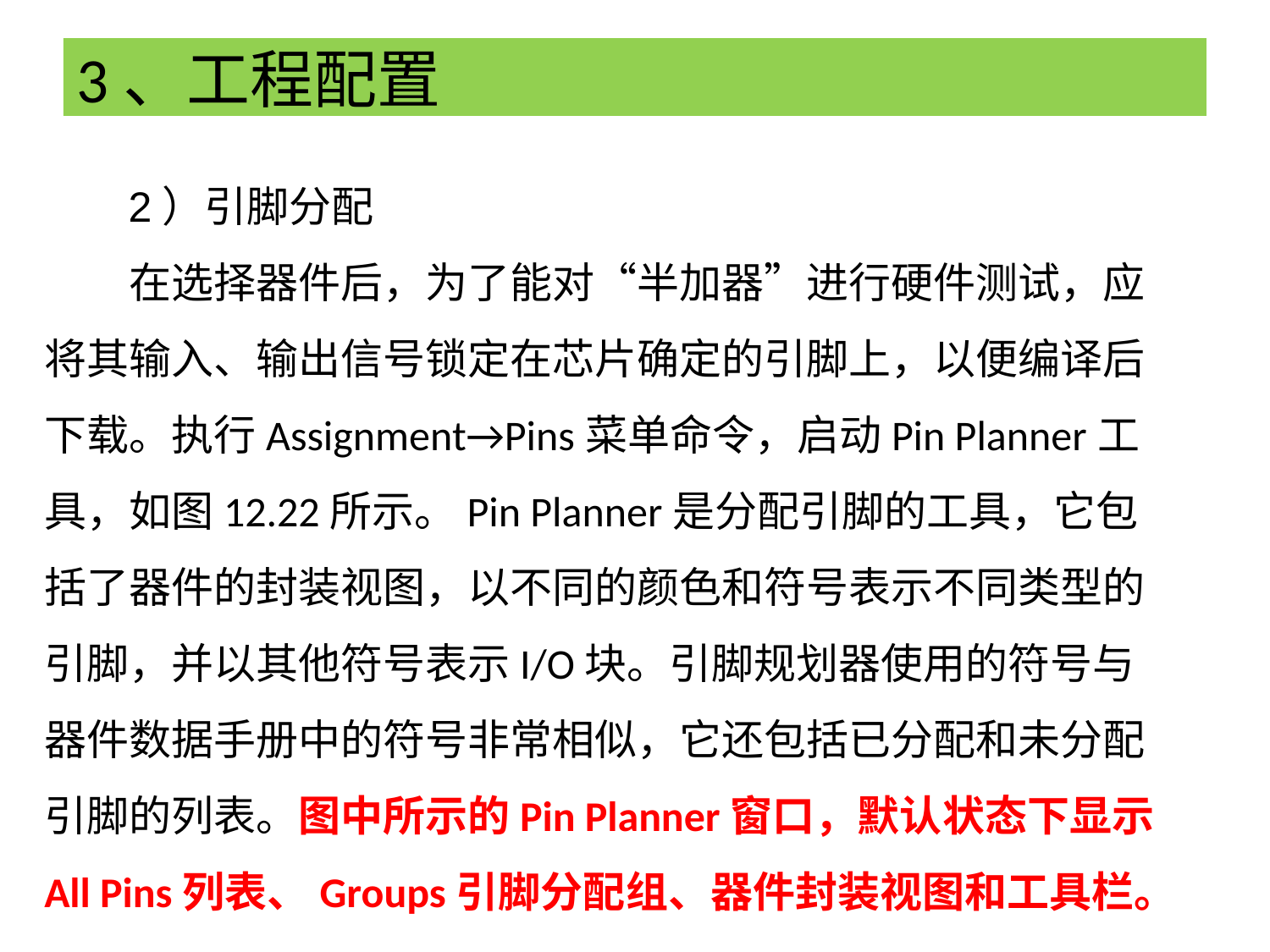

3、工程配置
　　2）引脚分配
　　在选择器件后，为了能对“半加器”进行硬件测试，应将其输入、输出信号锁定在芯片确定的引脚上，以便编译后下载。执行Assignment→Pins菜单命令，启动Pin Planner工具，如图12.22所示。Pin Planner是分配引脚的工具，它包括了器件的封装视图，以不同的颜色和符号表示不同类型的引脚，并以其他符号表示I/O块。引脚规划器使用的符号与器件数据手册中的符号非常相似，它还包括已分配和未分配引脚的列表。图中所示的Pin Planner窗口，默认状态下显示All Pins列表、Groups引脚分配组、器件封装视图和工具栏。